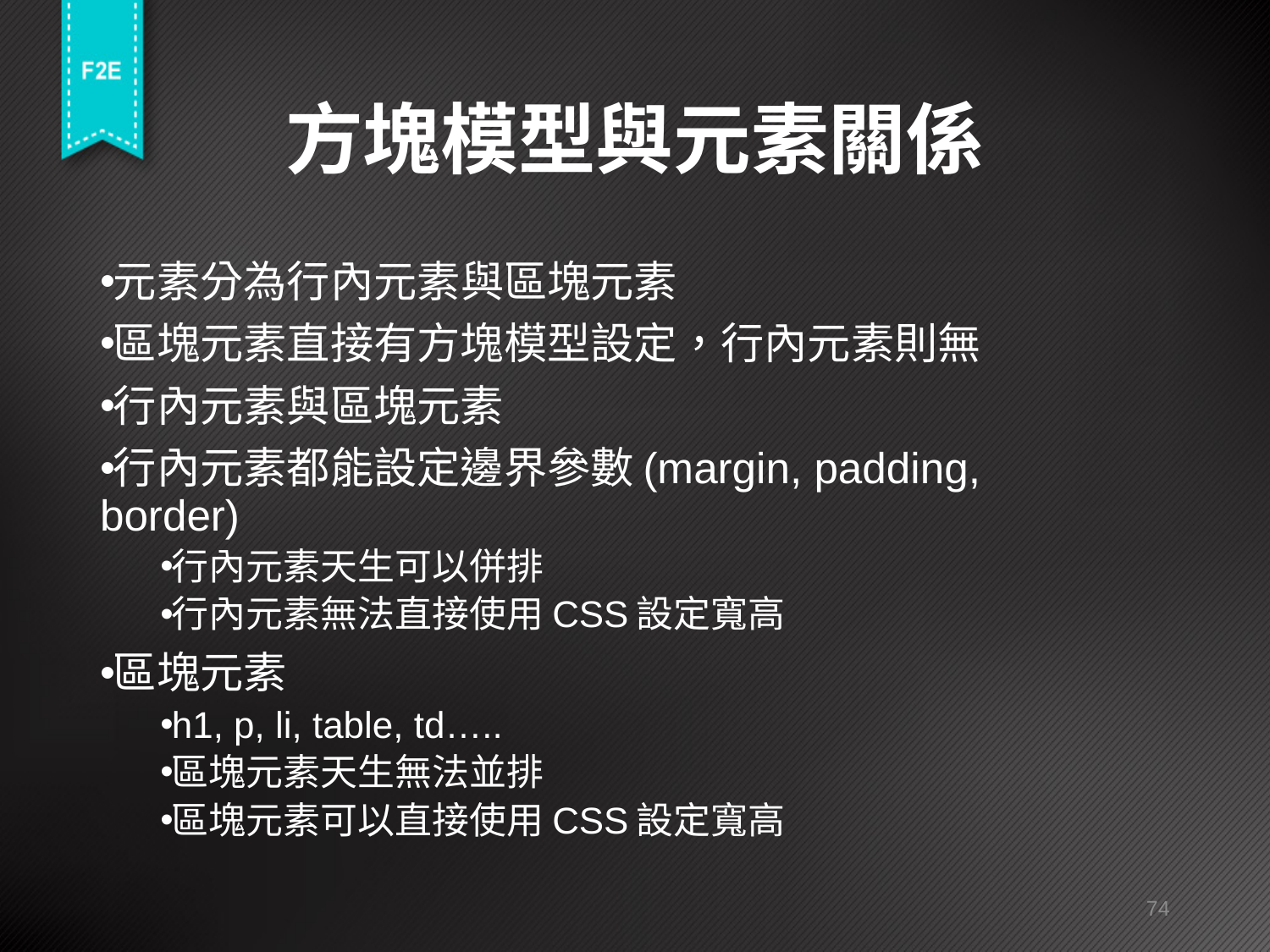

# 方塊模型與元素關係
元素分為行內元素與區塊元素
區塊元素直接有方塊模型設定，行內元素則無
行內元素與區塊元素
行內元素都能設定邊界參數(margin, padding,  border)
行內元素天生可以併排
行內元素無法直接使用CSS設定寬高
區塊元素
h1, p, li, table, td…..
區塊元素天生無法並排
區塊元素可以直接使用CSS設定寬高

74